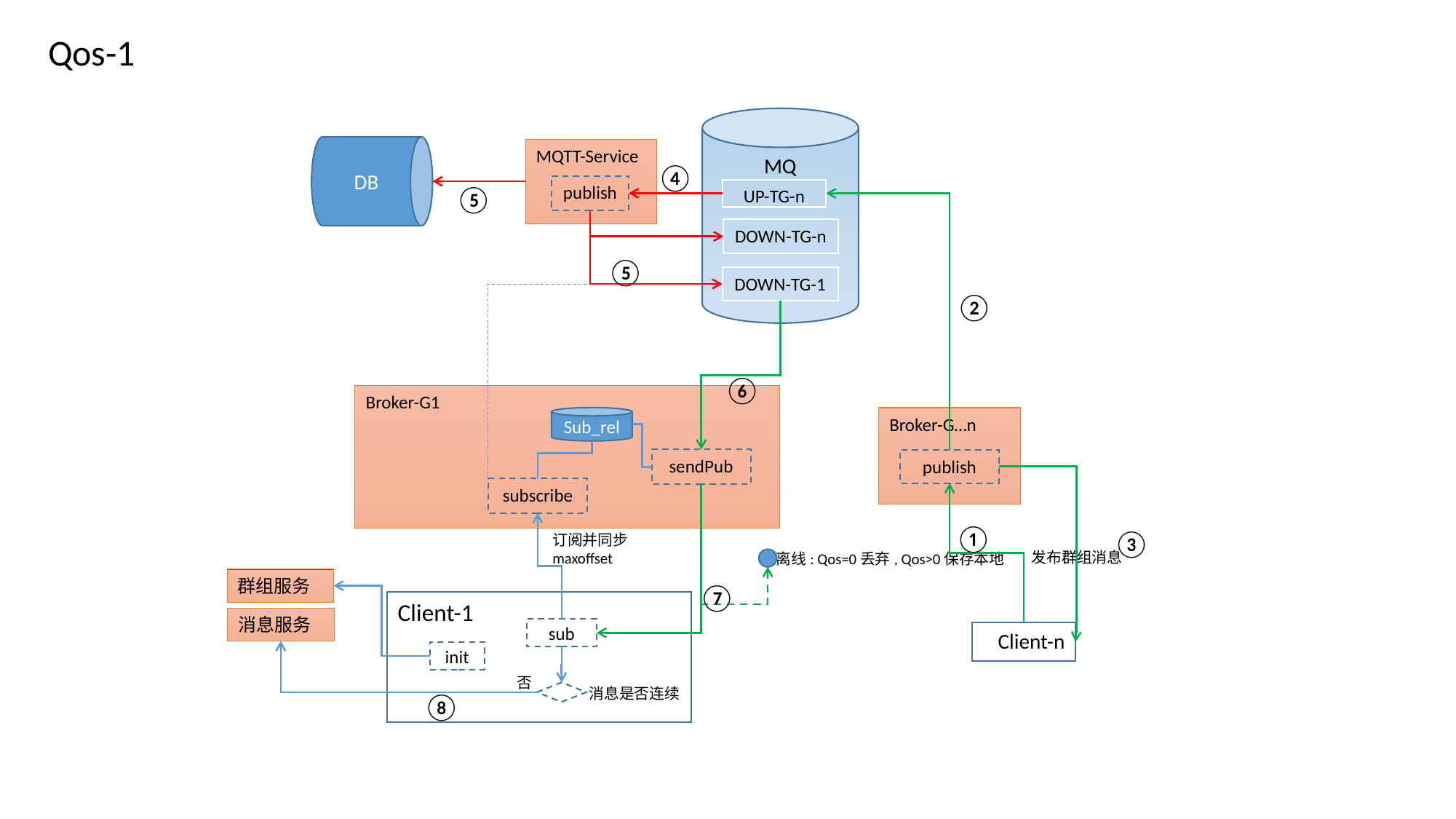

Qos-1
MQ
DB
MQTT-Service
④
publish
⑤
UP-TG-n
DOWN-TG-n
⑤
DOWN-TG-1
②
⑥
Broker-G1
Sub_rel
Broker-G…n
publish
sendPub
subscribe
①
③
订阅并同步maxoffset
发布群组消息
离线: Qos=0丢弃, Qos>0保存本地

群组服务
⑦
Client-1
消息服务
sub
Client-n
init
否
消息是否连续

⑧